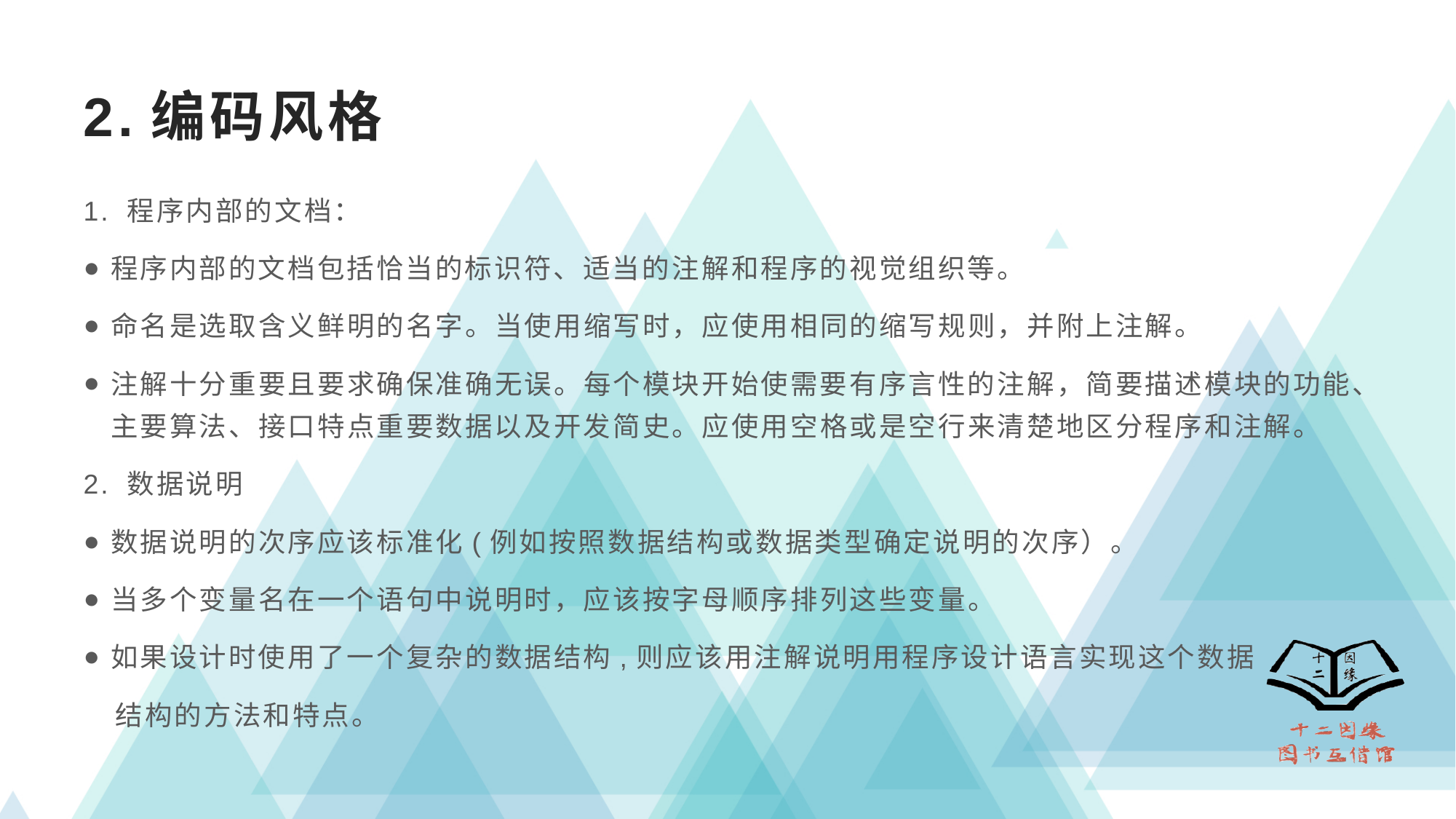

# 2.编码风格
1. 程序内部的文档：
程序内部的文档包括恰当的标识符、适当的注解和程序的视觉组织等。
命名是选取含义鲜明的名字。当使用缩写时，应使用相同的缩写规则，并附上注解。
注解十分重要且要求确保准确无误。每个模块开始使需要有序言性的注解，简要描述模块的功能、主要算法、接口特点重要数据以及开发简史。应使用空格或是空行来清楚地区分程序和注解。
2. 数据说明
数据说明的次序应该标准化(例如按照数据结构或数据类型确定说明的次序）。
当多个变量名在一个语句中说明时，应该按字母顺序排列这些变量。
如果设计时使用了一个复杂的数据结构,则应该用注解说明用程序设计语言实现这个数据
   结构的方法和特点。